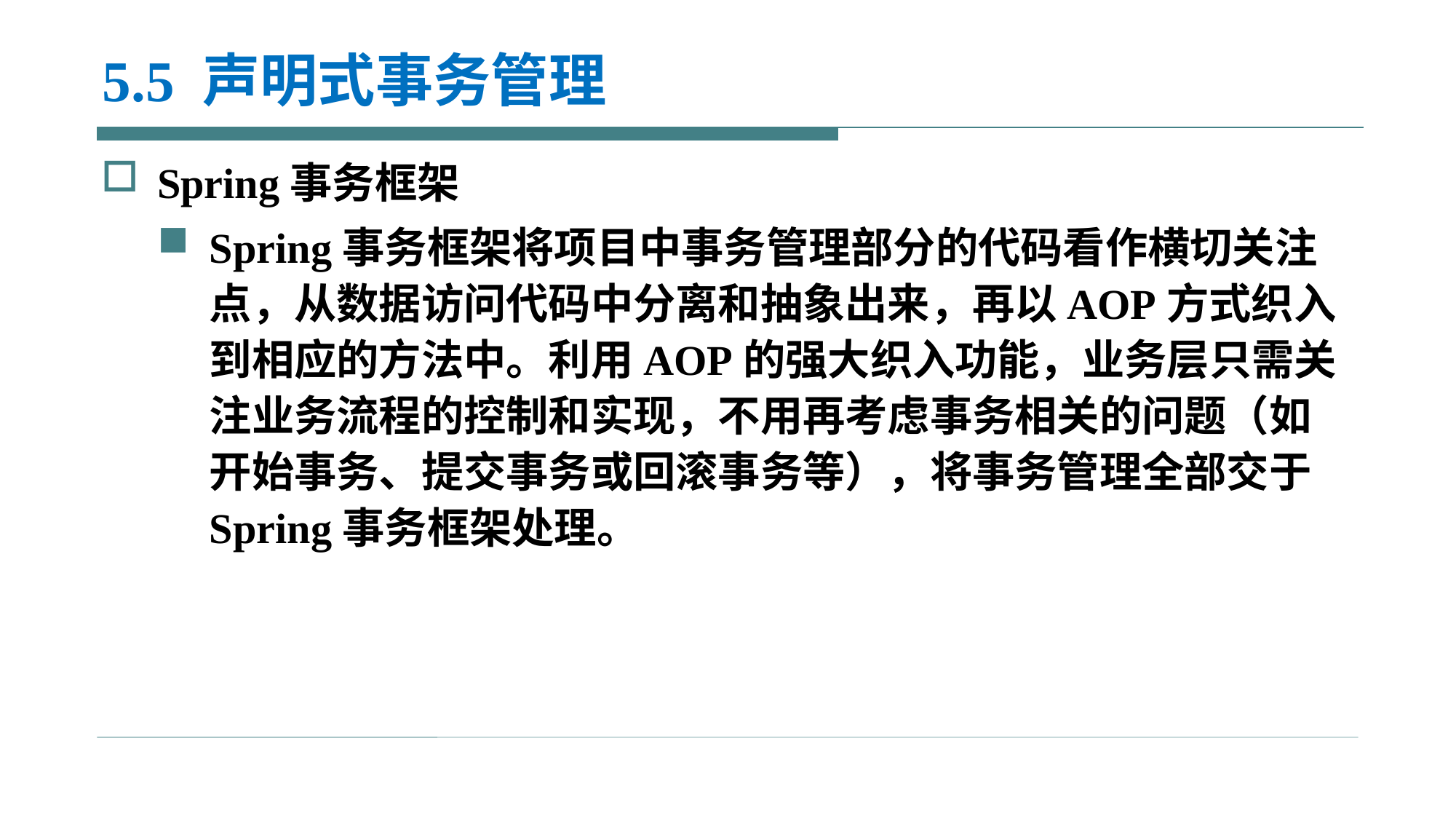

# 5.5 声明式事务管理
Spring事务框架
Spring事务框架将项目中事务管理部分的代码看作横切关注点，从数据访问代码中分离和抽象出来，再以AOP方式织入到相应的方法中。利用AOP的强大织入功能，业务层只需关注业务流程的控制和实现，不用再考虑事务相关的问题（如开始事务、提交事务或回滚事务等），将事务管理全部交于Spring事务框架处理。
20